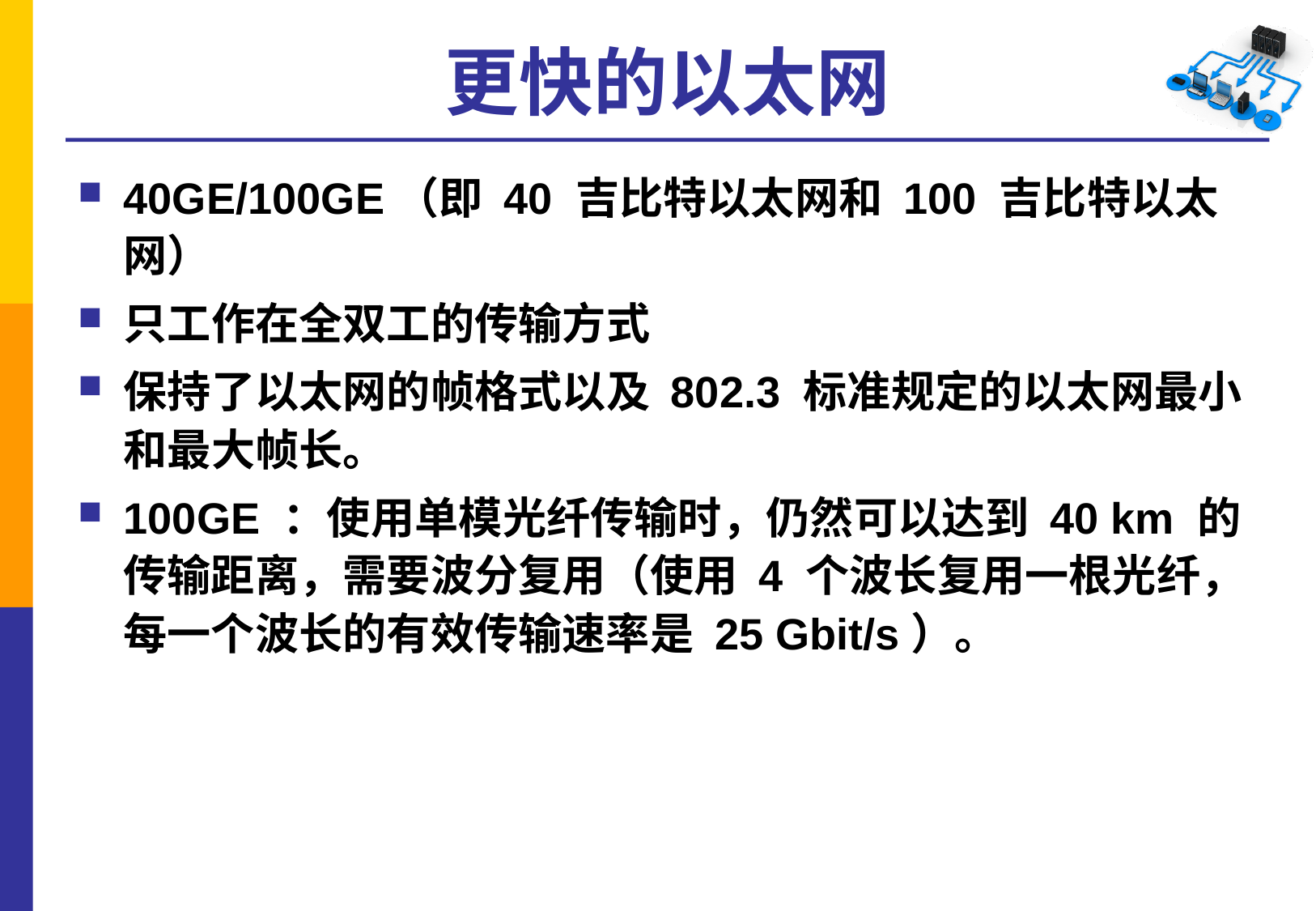

# 更快的以太网
40GE/100GE（即 40 吉比特以太网和 100 吉比特以太网）
只工作在全双工的传输方式
保持了以太网的帧格式以及 802.3 标准规定的以太网最小和最大帧长。
100GE ：使用单模光纤传输时，仍然可以达到 40 km 的传输距离，需要波分复用（使用 4 个波长复用一根光纤，每一个波长的有效传输速率是 25 Gbit/s）。